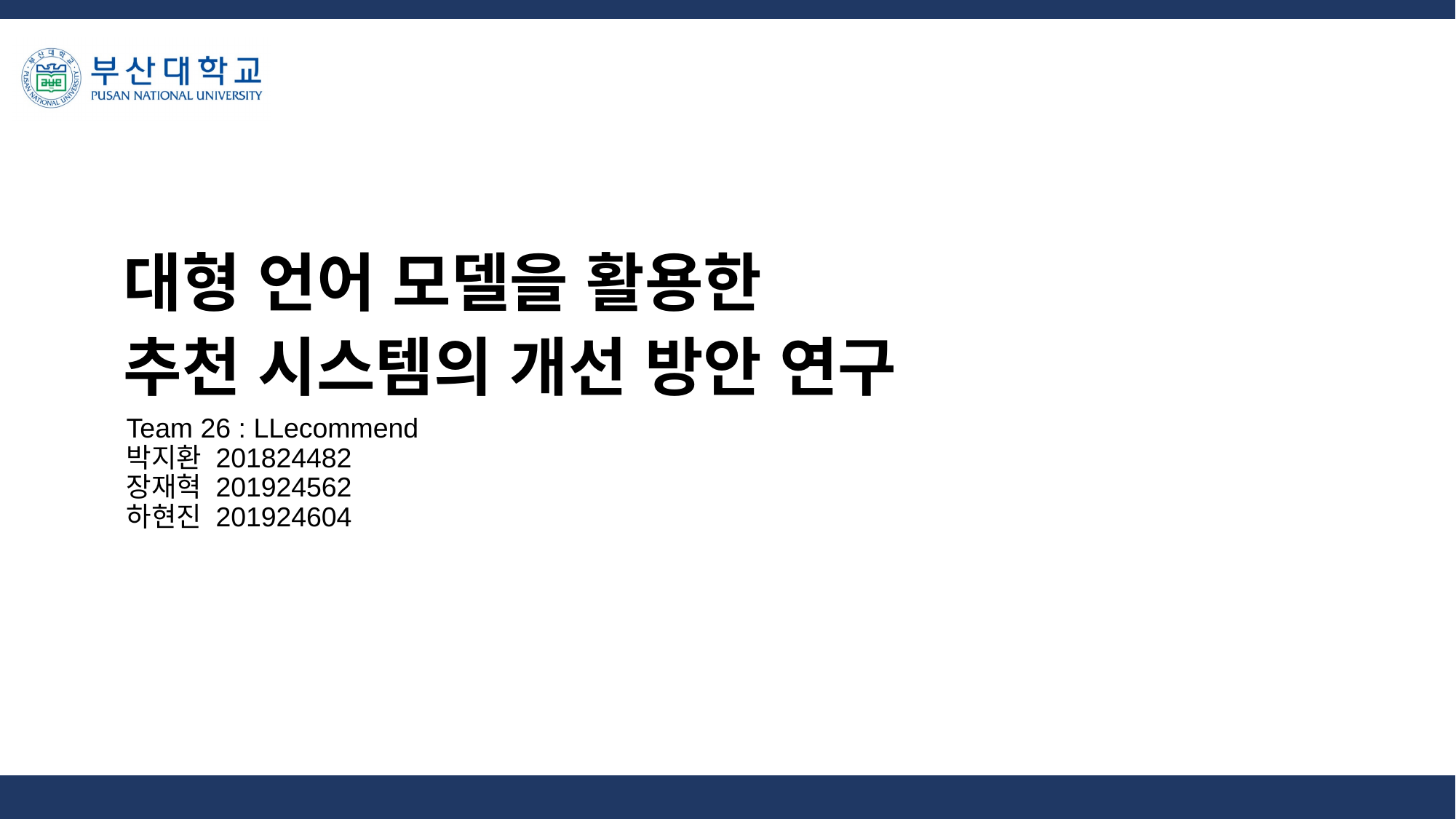

# 대형 언어 모델을 활용한 추천 시스템의 개선 방안 연구
Team 26 : LLecommend
박지환 201824482
장재혁 201924562
하현진 201924604